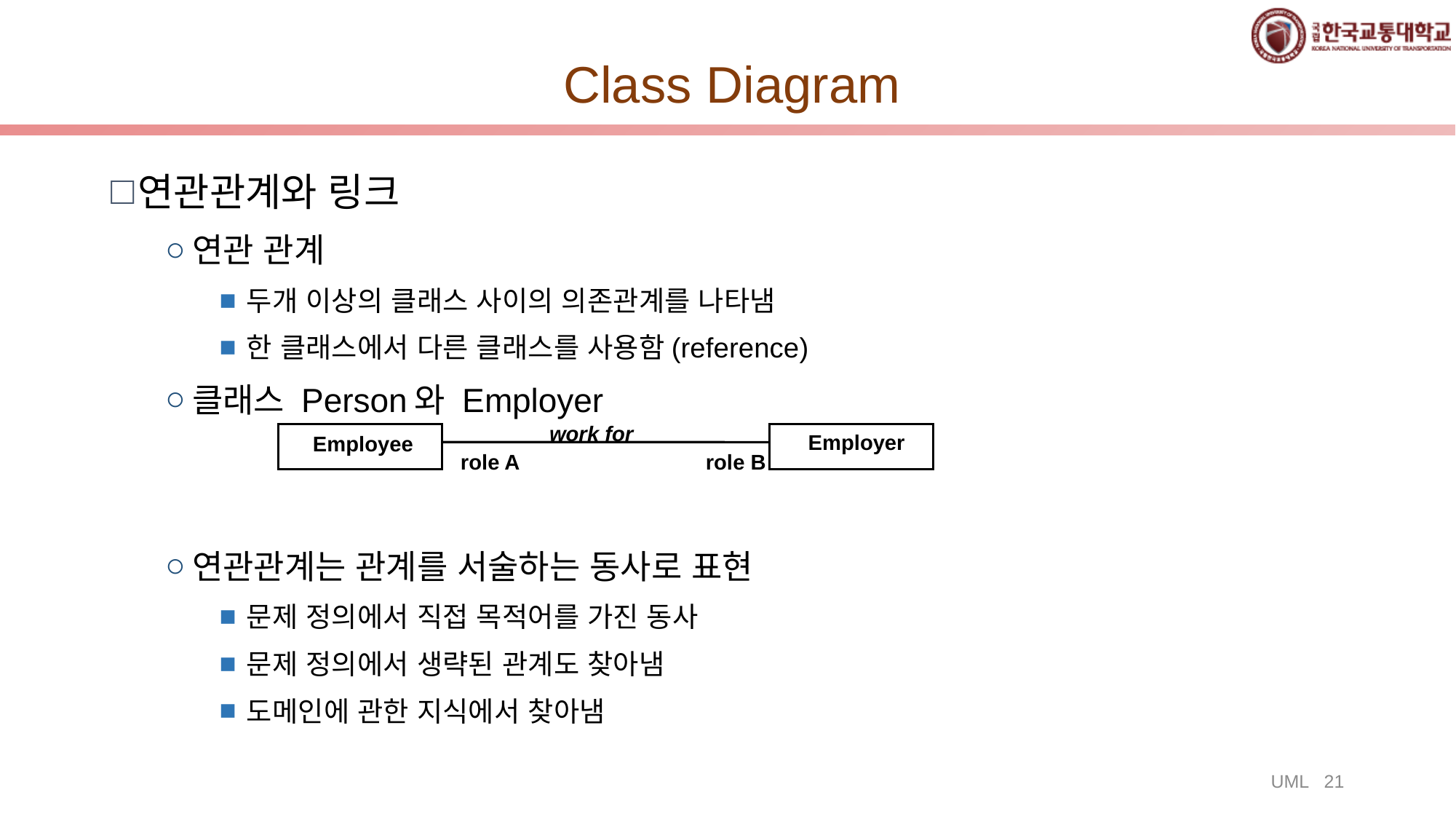

# Class Diagram
연관관계와 링크
연관 관계
두개 이상의 클래스 사이의 의존관계를 나타냄
한 클래스에서 다른 클래스를 사용함(reference)
클래스 Person와 Employer

연관관계는 관계를 서술하는 동사로 표현
문제 정의에서 직접 목적어를 가진 동사
문제 정의에서 생략된 관계도 찾아냄
도메인에 관한 지식에서 찾아냄

work for

Employer
Employee

role A
role B
UML   21